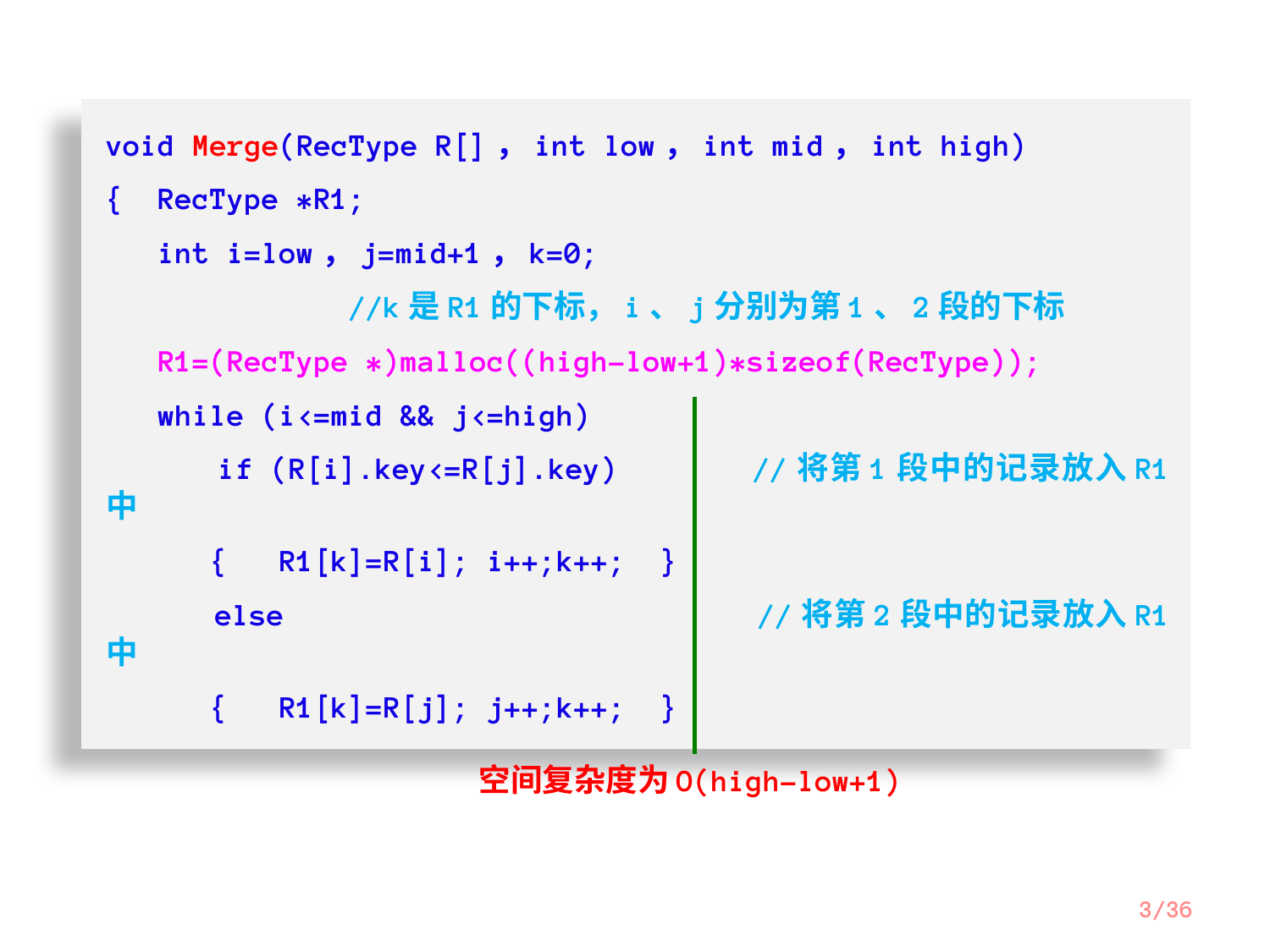

void Merge(RecType R[]，int low，int mid，int high)
{  RecType *R1;
   int i=low，j=mid+1，k=0;
              //k是R1的下标，i、j分别为第1、2段的下标
   R1=(RecType *)malloc((high-low+1)*sizeof(RecType));
   while (i<=mid && j<=high)
      if (R[i].key<=R[j].key)  	//将第1段中的记录放入R1中
      {   R1[k]=R[i]; i++;k++;  }
      else   　　　　　　　　　	//将第2段中的记录放入R1中
      {   R1[k]=R[j]; j++;k++;  }
空间复杂度为O(high-low+1)
3/36